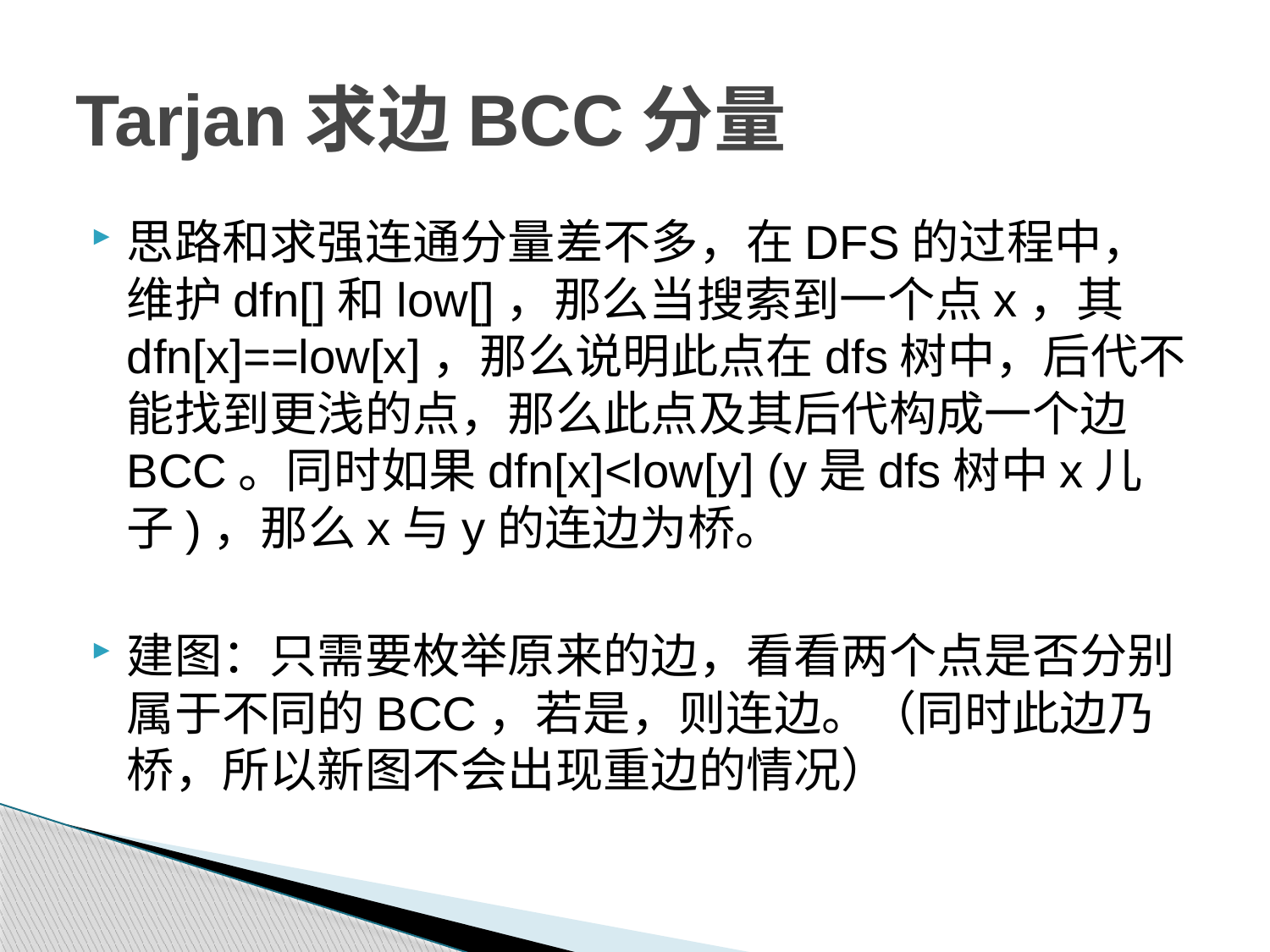

# Tarjan求边BCC分量
思路和求强连通分量差不多，在DFS的过程中，维护dfn[]和low[]，那么当搜索到一个点x，其dfn[x]==low[x]，那么说明此点在dfs树中，后代不能找到更浅的点，那么此点及其后代构成一个边BCC。同时如果dfn[x]<low[y] (y是dfs树中x儿子)，那么x与y的连边为桥。

建图：只需要枚举原来的边，看看两个点是否分别属于不同的BCC，若是，则连边。（同时此边乃桥，所以新图不会出现重边的情况）